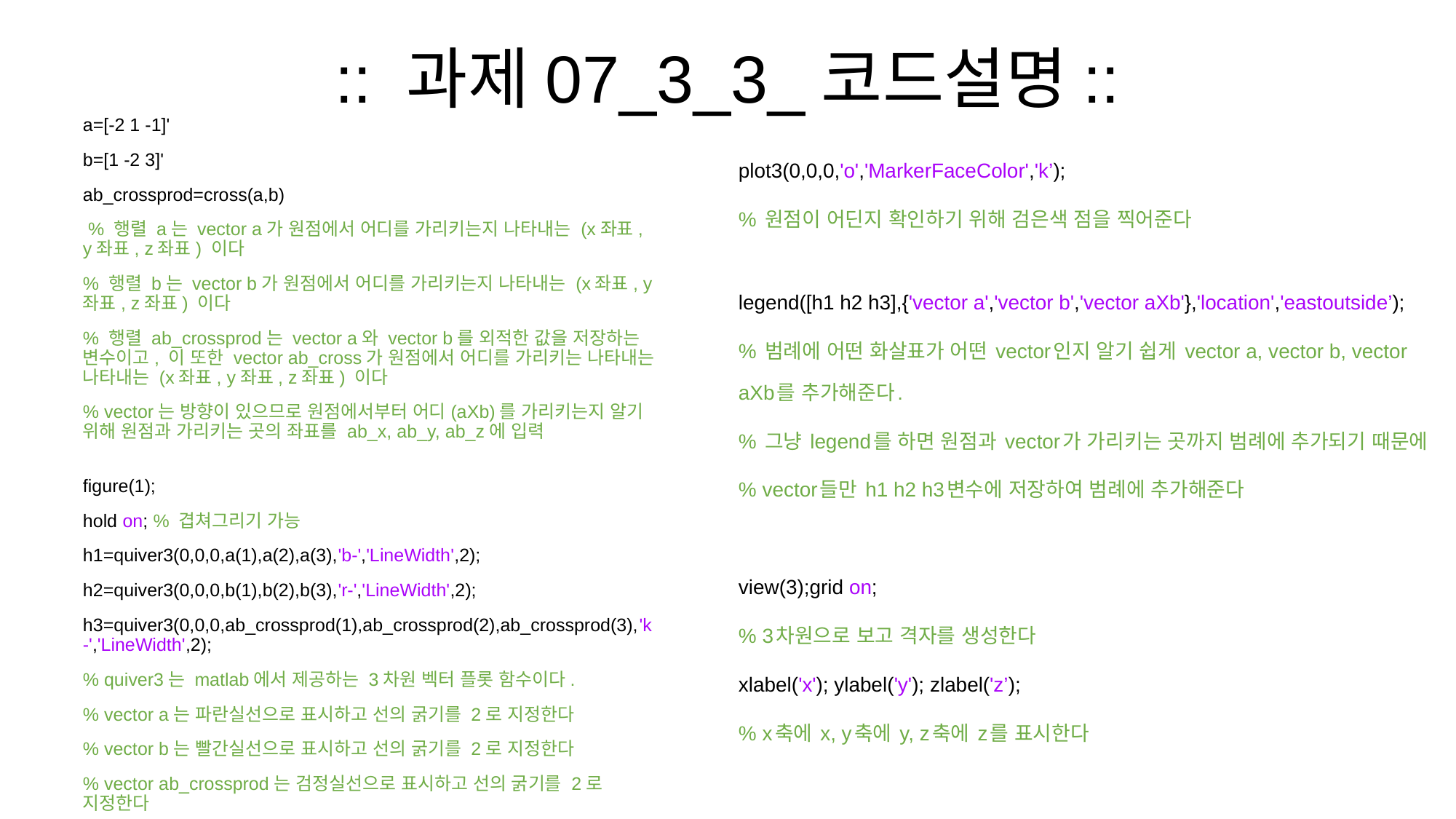

# :: 과제07_3_3_코드설명::
a=[-2 1 -1]'
b=[1 -2 3]'
ab_crossprod=cross(a,b)
 % 행렬 a는 vector a가 원점에서 어디를 가리키는지 나타내는 (x좌표, y좌표, z좌표) 이다
% 행렬 b는 vector b가 원점에서 어디를 가리키는지 나타내는 (x좌표, y좌표, z좌표) 이다
% 행렬 ab_crossprod는 vector a와 vector b를 외적한 값을 저장하는 변수이고, 이 또한 vector ab_cross가 원점에서 어디를 가리키는 나타내는 나타내는 (x좌표, y좌표, z좌표) 이다
% vector는 방향이 있으므로 원점에서부터 어디(aXb)를 가리키는지 알기 위해 원점과 가리키는 곳의 좌표를 ab_x, ab_y, ab_z에 입력
figure(1);
hold on; % 겹쳐그리기 가능
h1=quiver3(0,0,0,a(1),a(2),a(3),'b-','LineWidth',2);
h2=quiver3(0,0,0,b(1),b(2),b(3),'r-','LineWidth',2);
h3=quiver3(0,0,0,ab_crossprod(1),ab_crossprod(2),ab_crossprod(3),'k-','LineWidth',2);
% quiver3는 matlab에서 제공하는 3차원 벡터 플롯 함수이다.
% vector a는 파란실선으로 표시하고 선의 굵기를 2로 지정한다
% vector b는 빨간실선으로 표시하고 선의 굵기를 2로 지정한다
% vector ab_crossprod는 검정실선으로 표시하고 선의 굵기를 2로 지정한다
plot3(0,0,0,'o','MarkerFaceColor','k’);
% 원점이 어딘지 확인하기 위해 검은색 점을 찍어준다
legend([h1 h2 h3],{'vector a','vector b','vector aXb'},'location','eastoutside’);
% 범례에 어떤 화살표가 어떤 vector인지 알기 쉽게 vector a, vector b, vector aXb를 추가해준다.
% 그냥 legend를 하면 원점과 vector가 가리키는 곳까지 범례에 추가되기 때문에
% vector들만 h1 h2 h3변수에 저장하여 범례에 추가해준다

view(3);grid on;
% 3차원으로 보고 격자를 생성한다
xlabel('x'); ylabel('y'); zlabel('z’);
% x축에 x, y축에 y, z축에 z를 표시한다